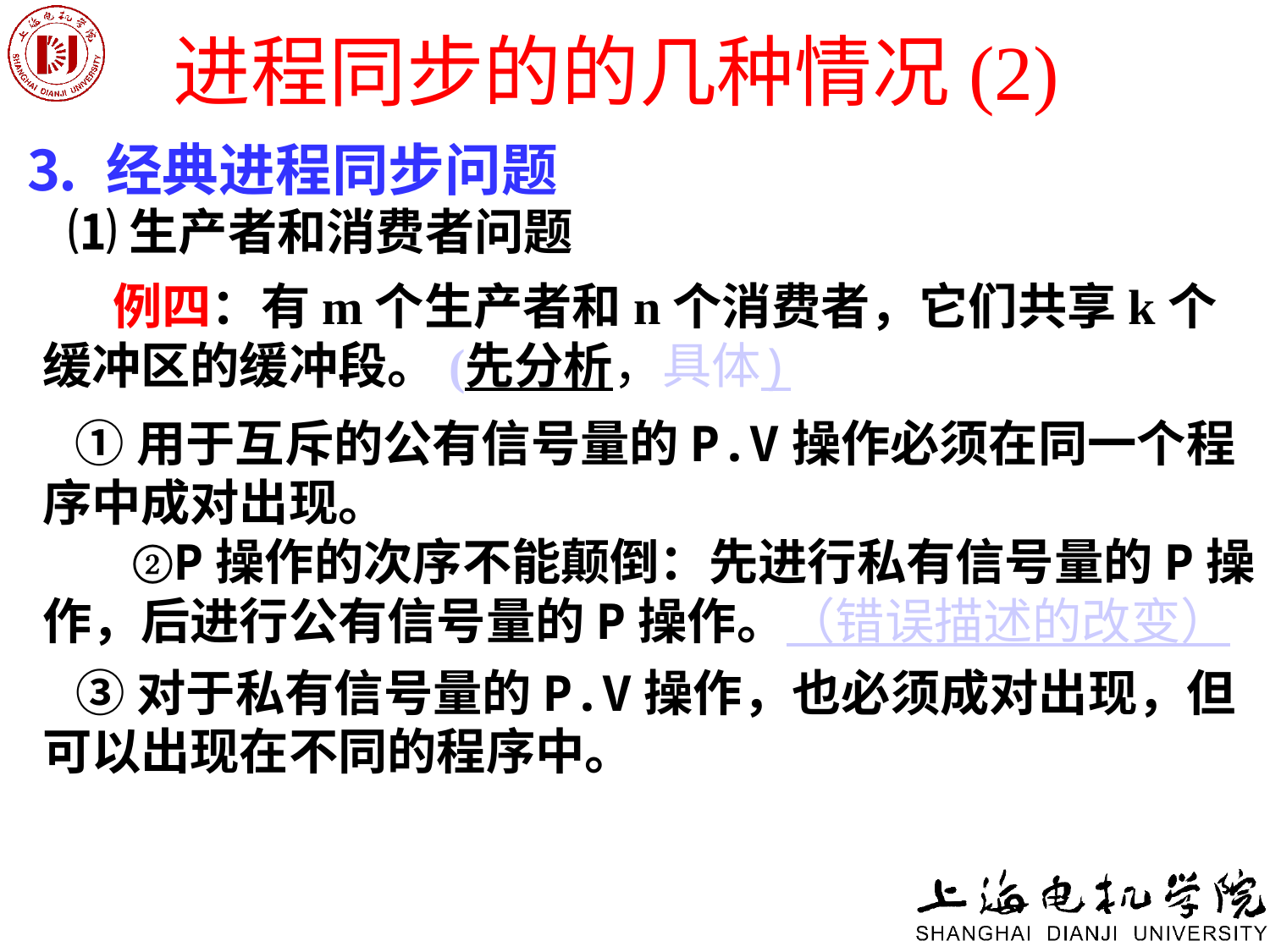

# 进程同步的的几种情况(2)
⒊ 经典进程同步问题
⑴生产者和消费者问题
   例四：有m个生产者和n个消费者，它们共享k个缓冲区的缓冲段。(先分析，具体)
   ①用于互斥的公有信号量的P.V操作必须在同一个程序中成对出现。
   ②P操作的次序不能颠倒：先进行私有信号量的P操作，后进行公有信号量的P操作。（错误描述的改变）
   ③对于私有信号量的P.V操作，也必须成对出现，但可以出现在不同的程序中。